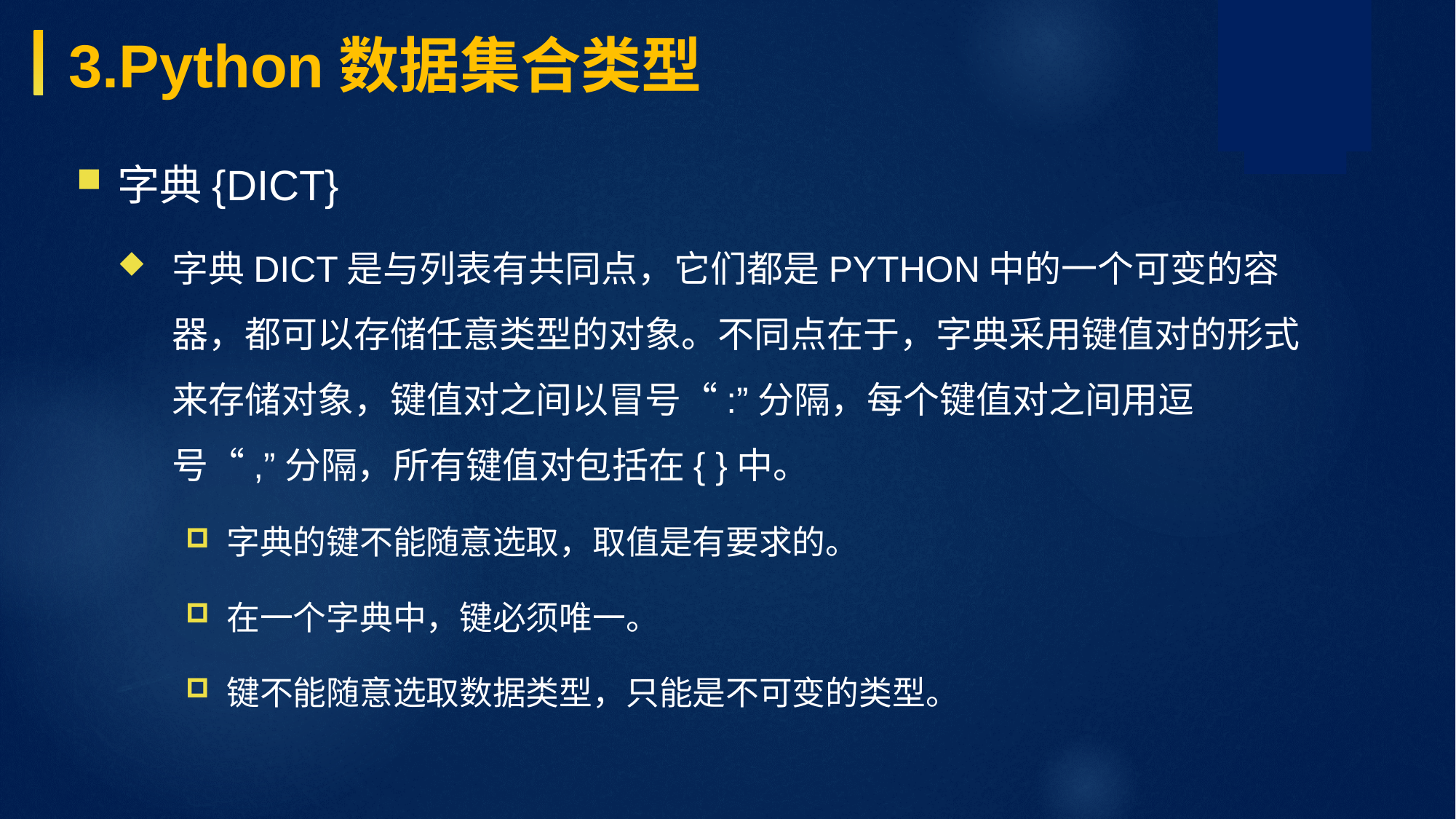

3.Python数据集合类型
字典{dict}
字典dict是与列表有共同点，它们都是Python中的一个可变的容器，都可以存储任意类型的对象。不同点在于，字典采用键值对的形式来存储对象，键值对之间以冒号“:”分隔，每个键值对之间用逗号“,”分隔，所有键值对包括在{ }中。
字典的键不能随意选取，取值是有要求的。
在一个字典中，键必须唯一。
键不能随意选取数据类型，只能是不可变的类型。